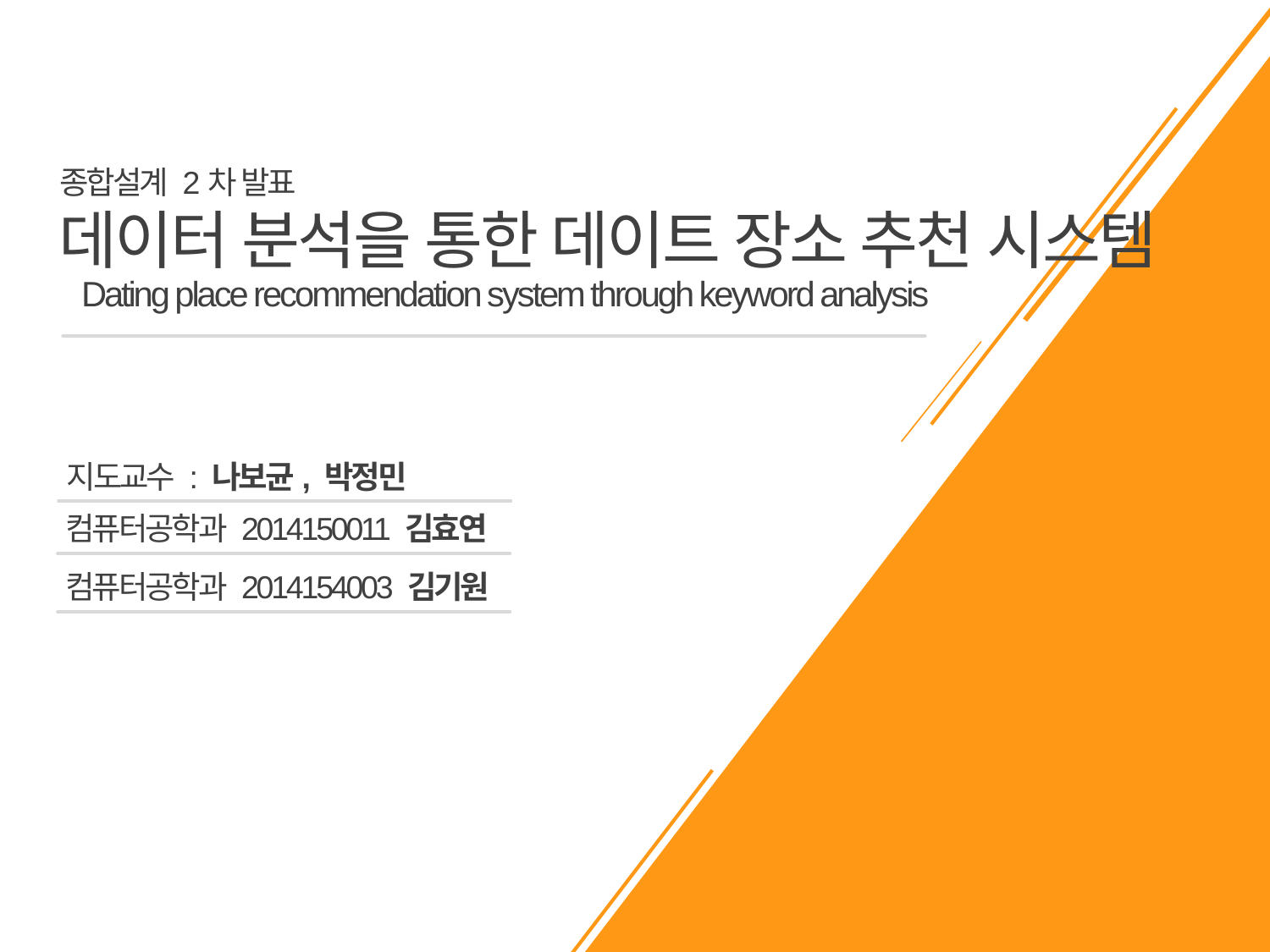

종합설계 2차 발표
데이터 분석을 통한 데이트 장소 추천 시스템
Dating place recommendation system through keyword analysis
지도교수 : 나보균, 박정민
컴퓨터공학과 2014150011 김효연
컴퓨터공학과 2014154003 김기원